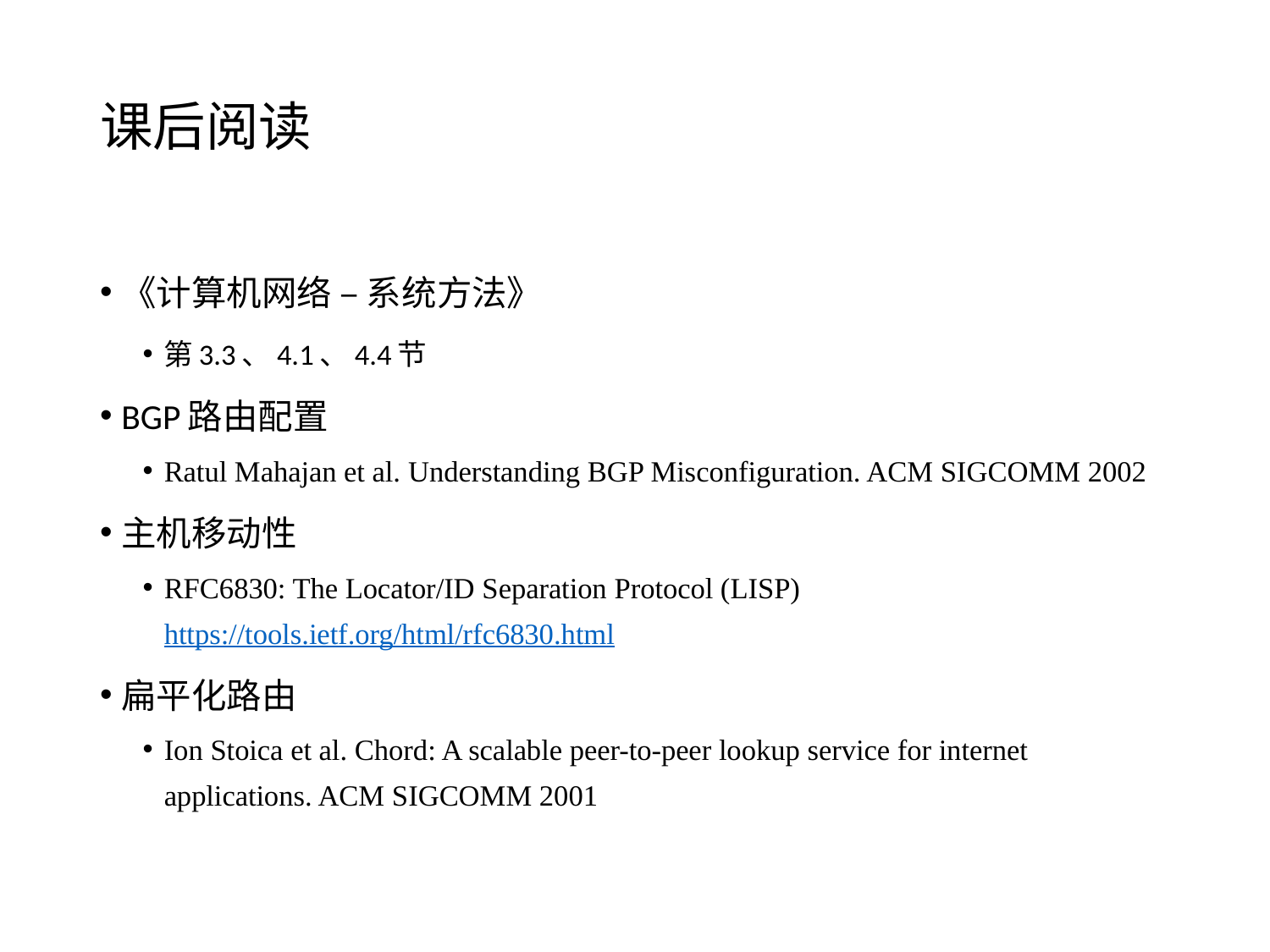

# 课后阅读
《计算机网络 – 系统方法》
第3.3、4.1、4.4节
BGP路由配置
Ratul Mahajan et al. Understanding BGP Misconfiguration. ACM SIGCOMM 2002
主机移动性
RFC6830: The Locator/ID Separation Protocol (LISP) https://tools.ietf.org/html/rfc6830.html
扁平化路由
Ion Stoica et al. Chord: A scalable peer-to-peer lookup service for internet applications. ACM SIGCOMM 2001
70